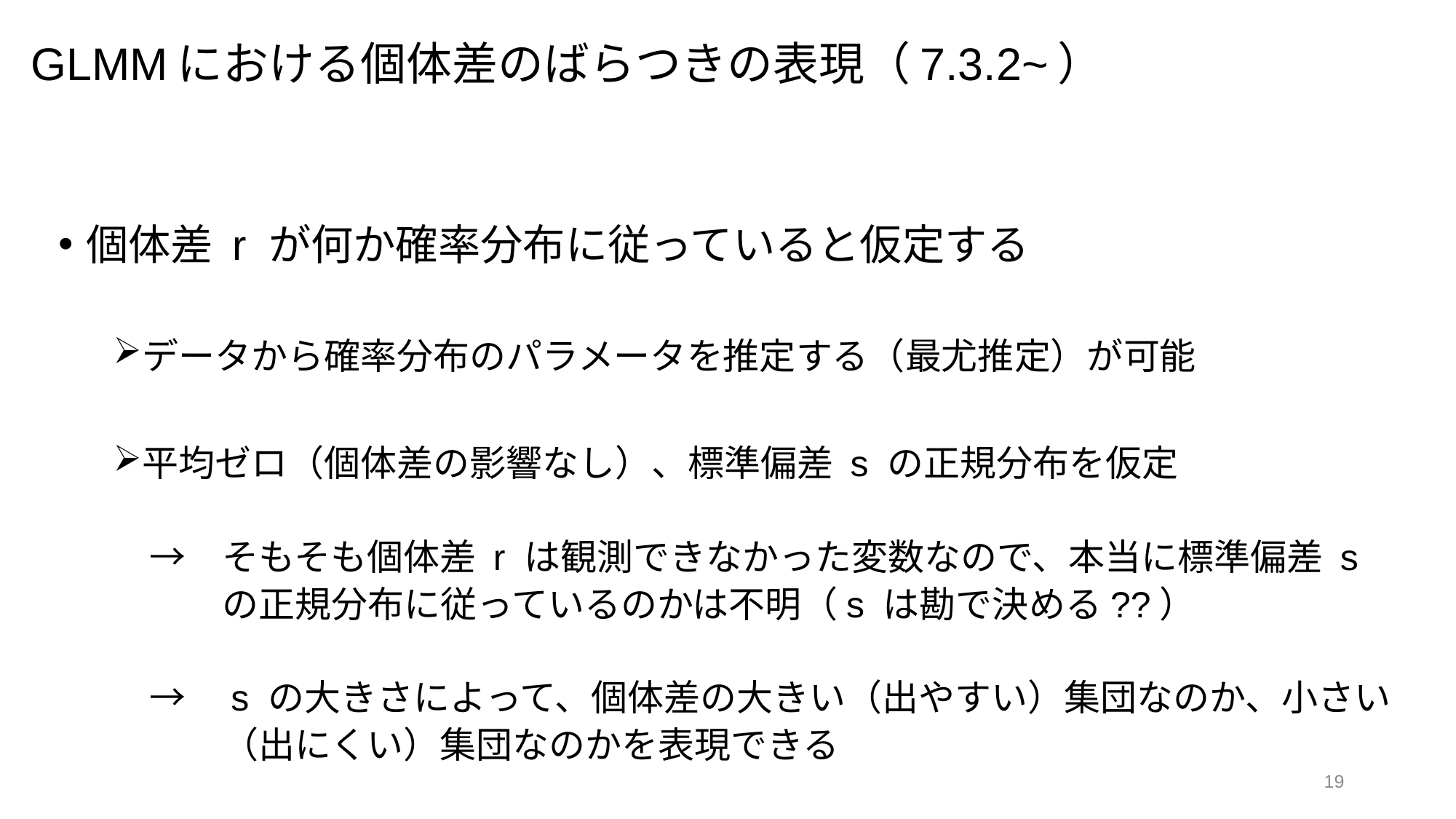

# GLMMにおける個体差のばらつきの表現（7.3.2~）
個体差 r が何か確率分布に従っていると仮定する

データから確率分布のパラメータを推定する（最尤推定）が可能

平均ゼロ（個体差の影響なし）、標準偏差 s の正規分布を仮定

　→　そもそも個体差 r は観測できなかった変数なので、本当に標準偏差 s
　　　の正規分布に従っているのかは不明（s は勘で決める??）

　→　s の大きさによって、個体差の大きい（出やすい）集団なのか、小さい
　　　（出にくい）集団なのかを表現できる

19